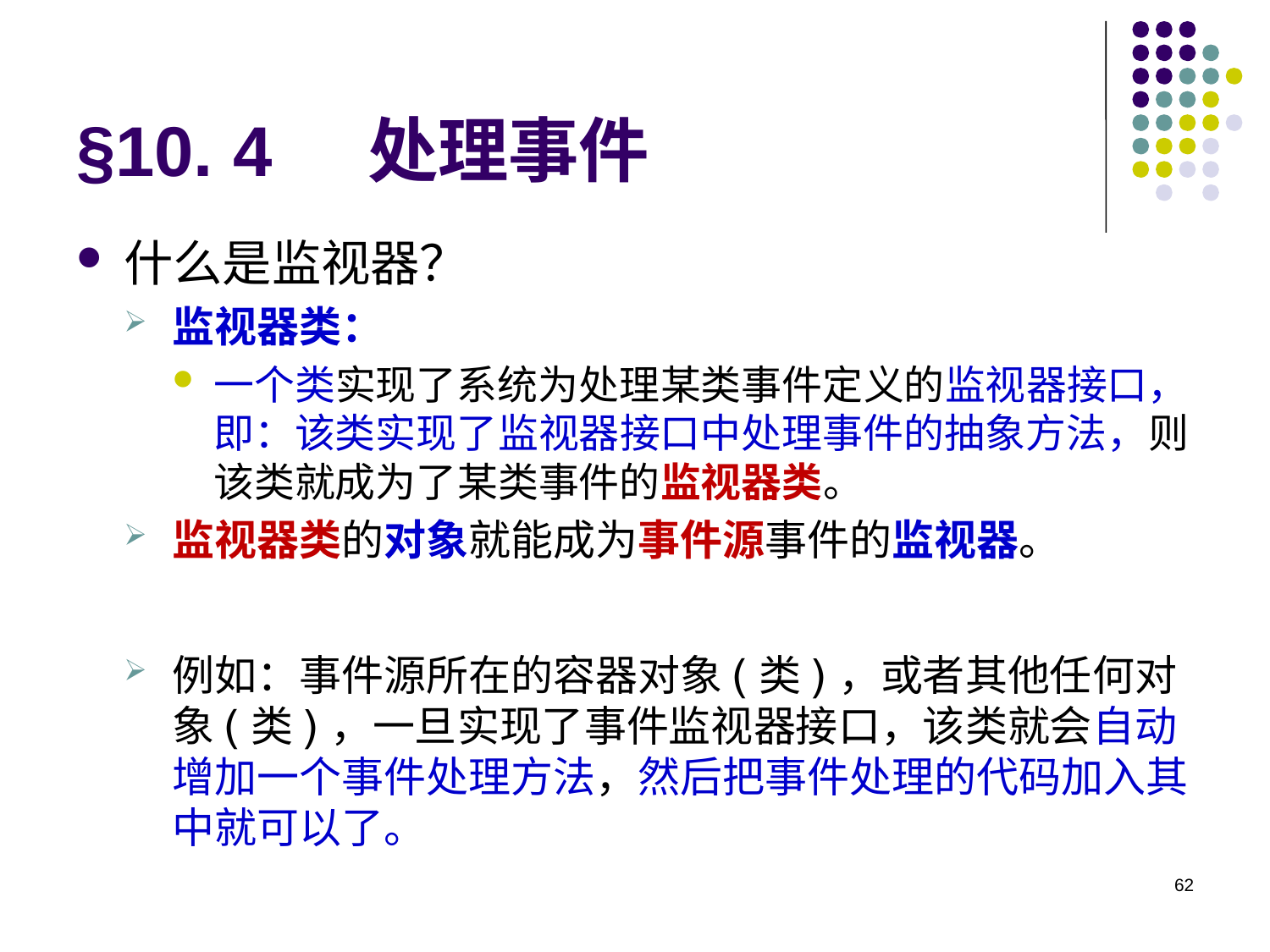

# §10. 4    处理事件
什么是监视器？
监视器类：
一个类实现了系统为处理某类事件定义的监视器接口，即：该类实现了监视器接口中处理事件的抽象方法，则该类就成为了某类事件的监视器类。
监视器类的对象就能成为事件源事件的监视器。

例如：事件源所在的容器对象(类)，或者其他任何对象(类)，一旦实现了事件监视器接口，该类就会自动增加一个事件处理方法，然后把事件处理的代码加入其中就可以了。

62